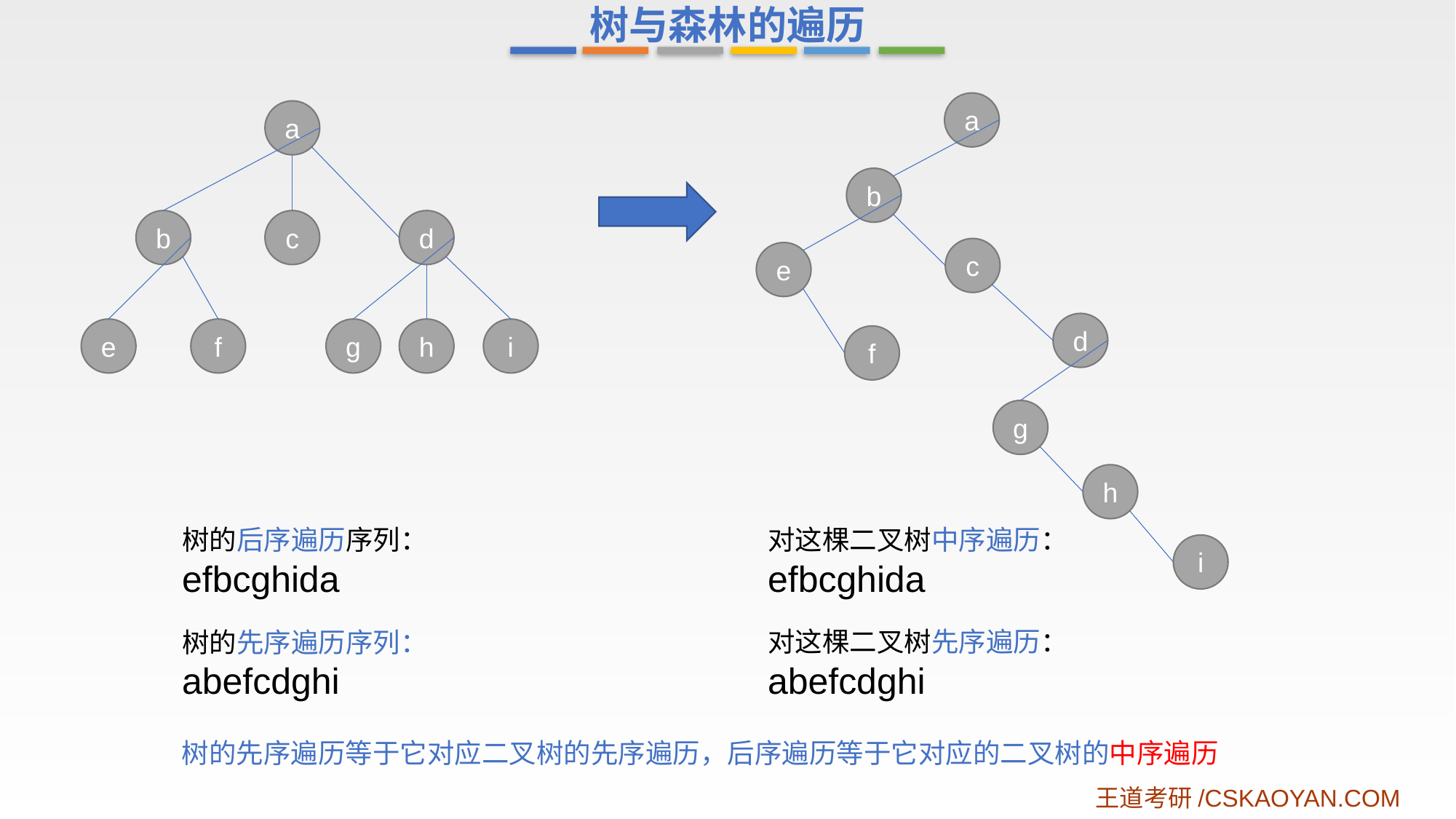

树与森林的遍历

a
a
b

b
c
d
c
e
d
e
f
g
h
i
f
g
h
树的后序遍历序列：
efbcghida
对这棵二叉树中序遍历：
efbcghida
i
对这棵二叉树先序遍历：
abefcdghi
树的先序遍历序列：
abefcdghi
树的先序遍历等于它对应二叉树的先序遍历，后序遍历等于它对应的二叉树的中序遍历
王道考研/CSKAOYAN.COM